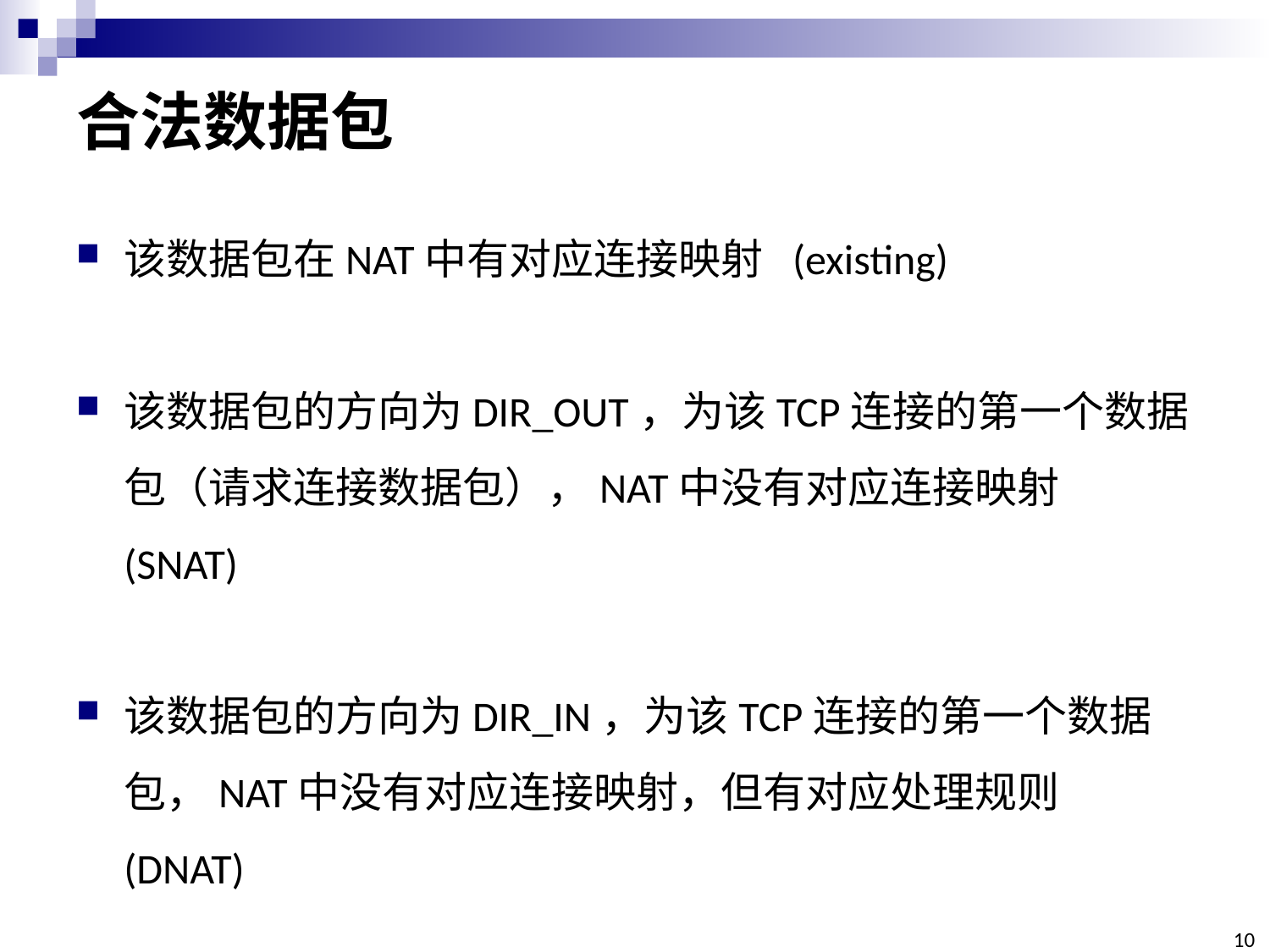

# 合法数据包
该数据包在NAT中有对应连接映射  (existing)

该数据包的方向为DIR_OUT，为该TCP连接的第一个数据包（请求连接数据包），NAT中没有对应连接映射  (SNAT)

该数据包的方向为DIR_IN，为该TCP连接的第一个数据包，NAT中没有对应连接映射，但有对应处理规则 (DNAT)
10